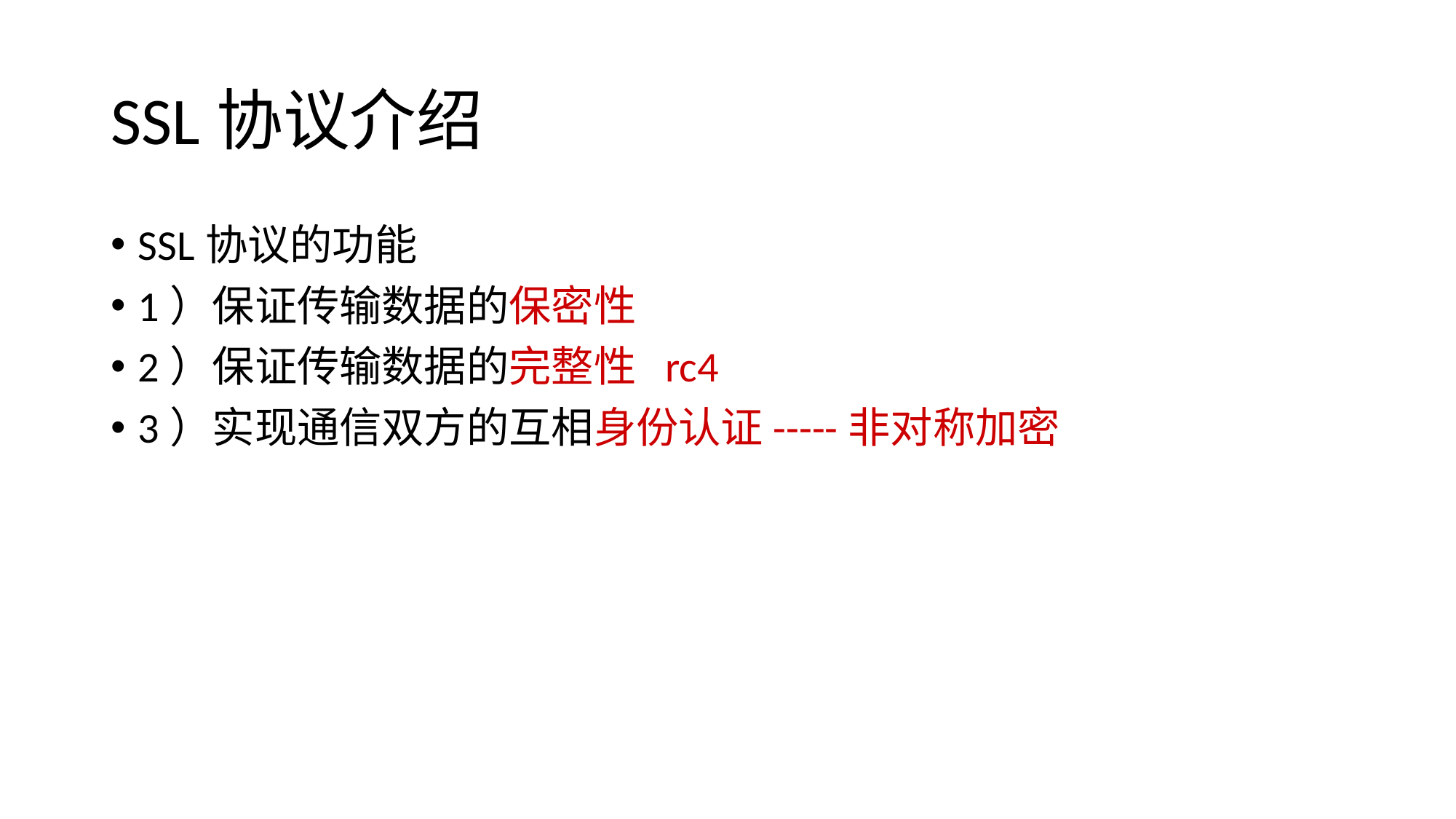

# SSL协议介绍
SSL协议的功能
1）保证传输数据的保密性
2）保证传输数据的完整性  rc4
3）实现通信双方的互相身份认证-----非对称加密